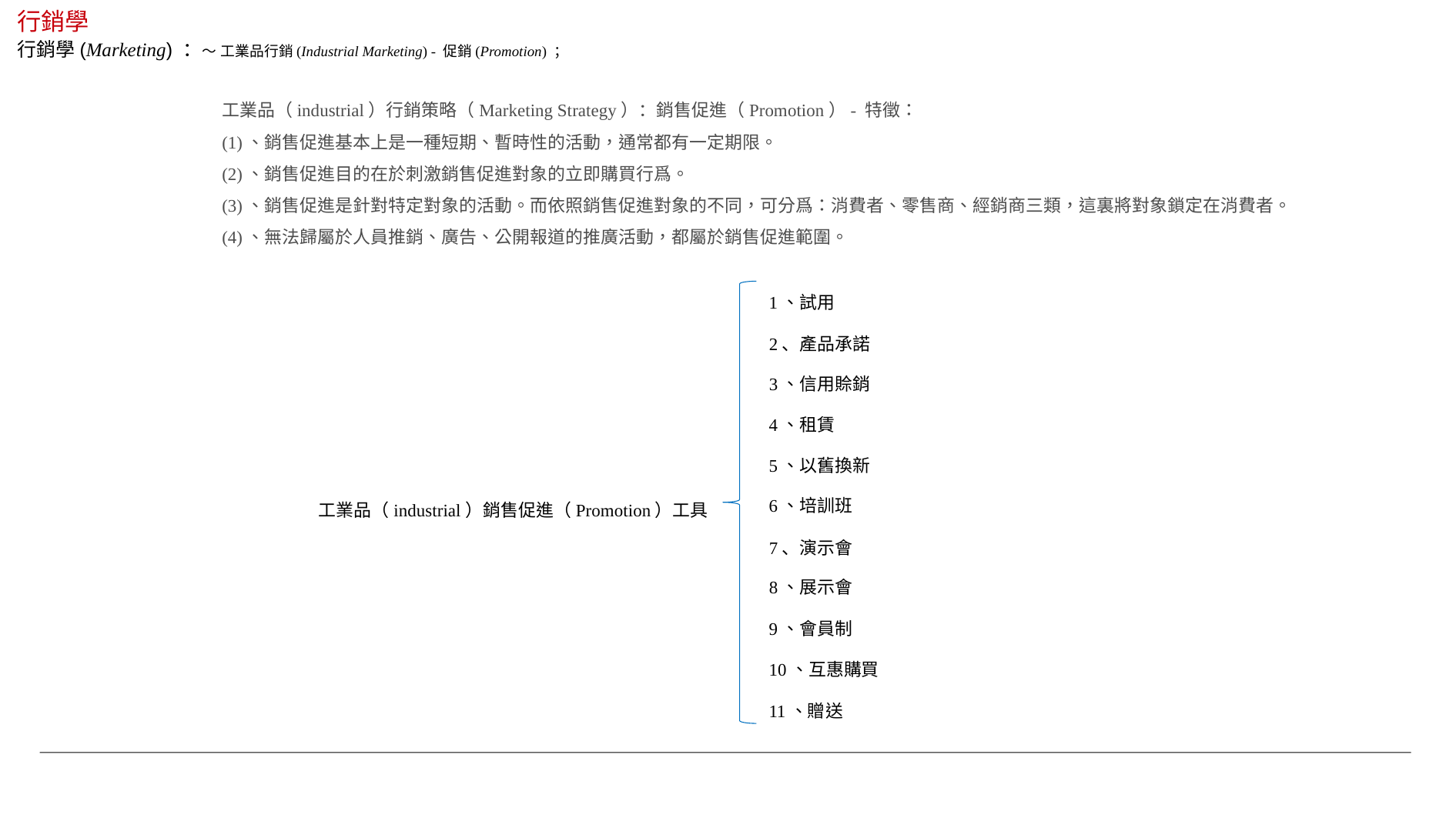

行銷學
行銷學(Marketing) ：～ 工業品行銷(Industrial Marketing) - 促銷(Promotion) ；
工業品（industrial）行銷策略（Marketing Strategy）：銷售促進（Promotion）- 特徵：
(1)、銷售促進基本上是一種短期、暫時性的活動，通常都有一定期限。
(2)、銷售促進目的在於刺激銷售促進對象的立即購買行爲。
(3)、銷售促進是針對特定對象的活動。而依照銷售促進對象的不同，可分爲：消費者、零售商、經銷商三類，這裏將對象鎖定在消費者。
(4)、無法歸屬於人員推銷、廣告、公開報道的推廣活動，都屬於銷售促進範圍。
1、試用

2、產品承諾
3、信用賒銷
4、租賃
5、以舊換新
6、培訓班
工業品（industrial）銷售促進（Promotion）工具
7、演示會
8、展示會
9、會員制
10、互惠購買
11、贈送